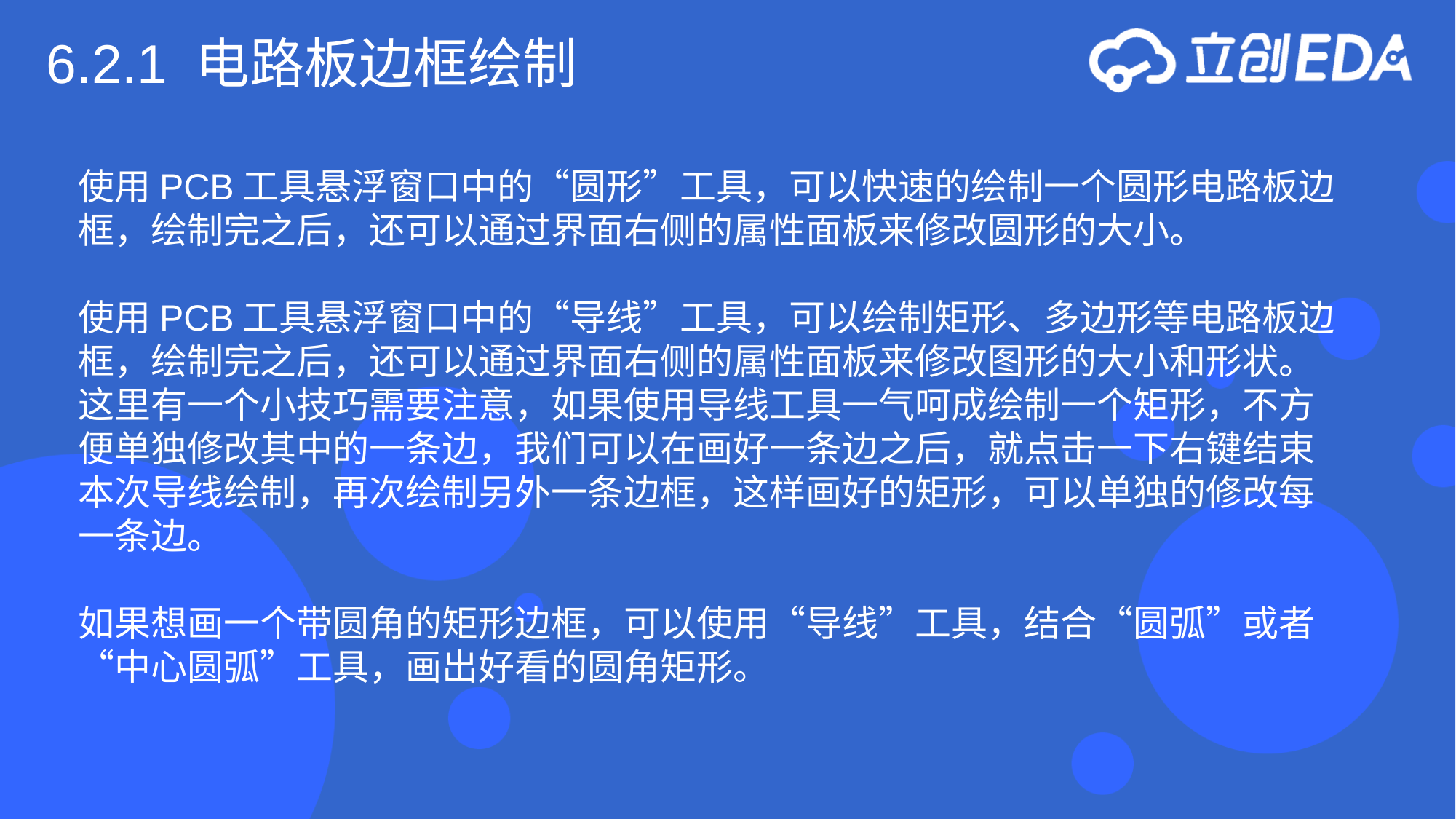

6.2.1 电路板边框绘制
使用PCB工具悬浮窗口中的“圆形”工具，可以快速的绘制一个圆形电路板边框，绘制完之后，还可以通过界面右侧的属性面板来修改圆形的大小。

使用PCB工具悬浮窗口中的“导线”工具，可以绘制矩形、多边形等电路板边框，绘制完之后，还可以通过界面右侧的属性面板来修改图形的大小和形状。这里有一个小技巧需要注意，如果使用导线工具一气呵成绘制一个矩形，不方便单独修改其中的一条边，我们可以在画好一条边之后，就点击一下右键结束本次导线绘制，再次绘制另外一条边框，这样画好的矩形，可以单独的修改每一条边。

如果想画一个带圆角的矩形边框，可以使用“导线”工具，结合“圆弧”或者“中心圆弧”工具，画出好看的圆角矩形。